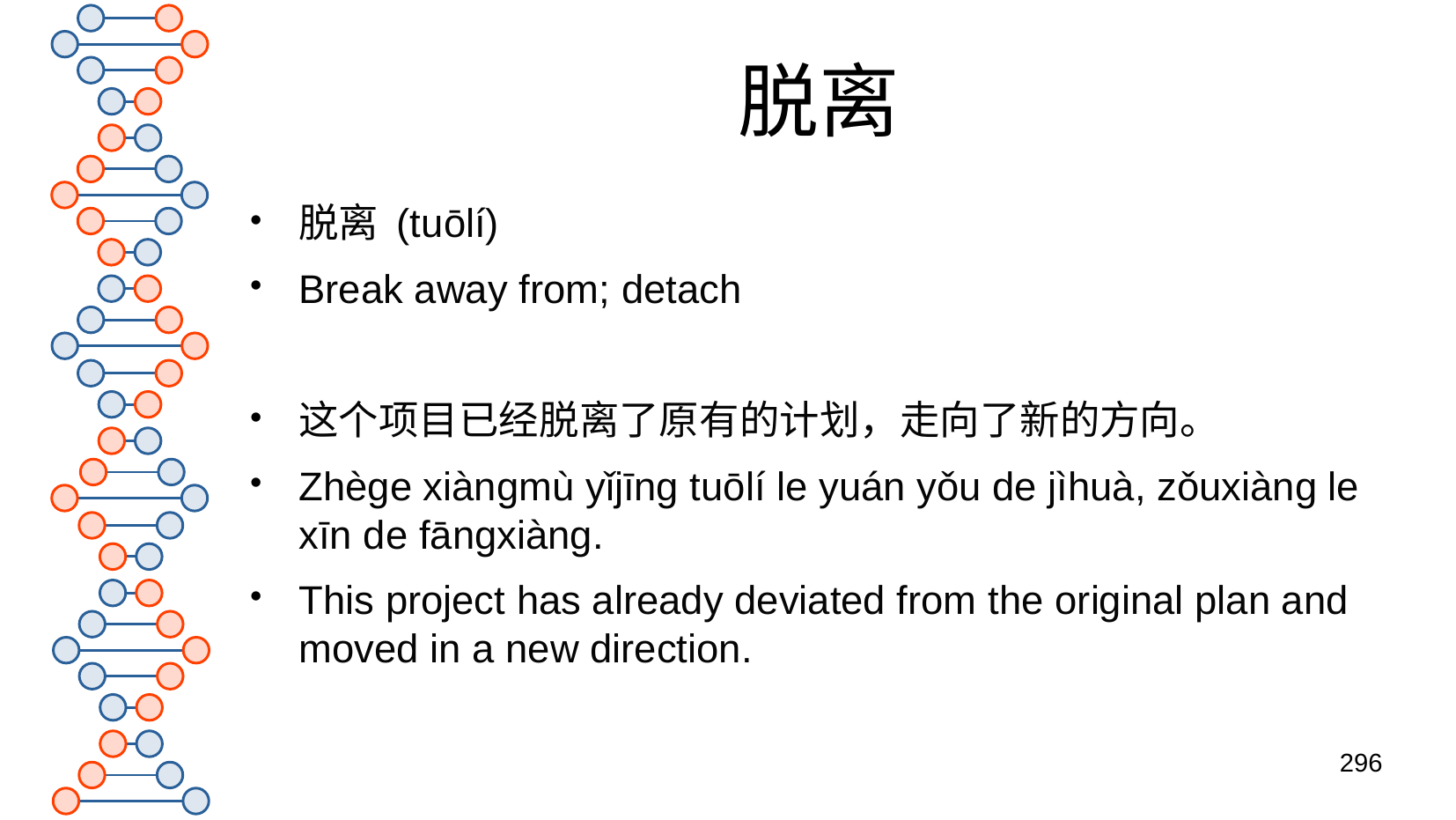

# 脱离
脱离 (tuōlí)
Break away from; detach

这个项目已经脱离了原有的计划，走向了新的方向。
Zhège xiàngmù yǐjīng tuōlí le yuán yǒu de jìhuà, zǒuxiàng le xīn de fāngxiàng.
This project has already deviated from the original plan and moved in a new direction.

296